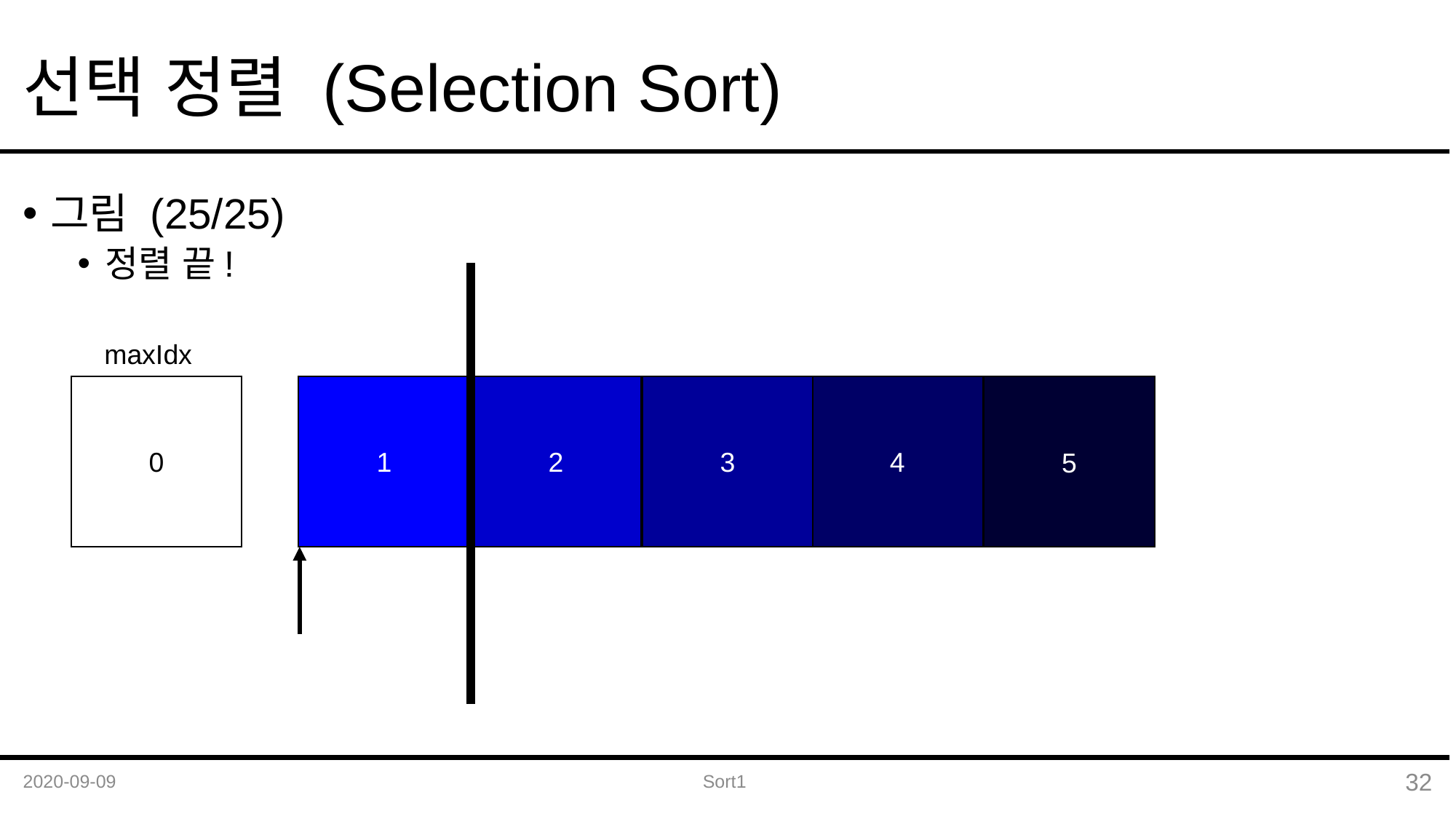

# 선택 정렬 (Selection Sort)
그림 (25/25)
정렬 끝!
maxIdx
1
3
0
2
4

5
2020-09-09
Sort1
32